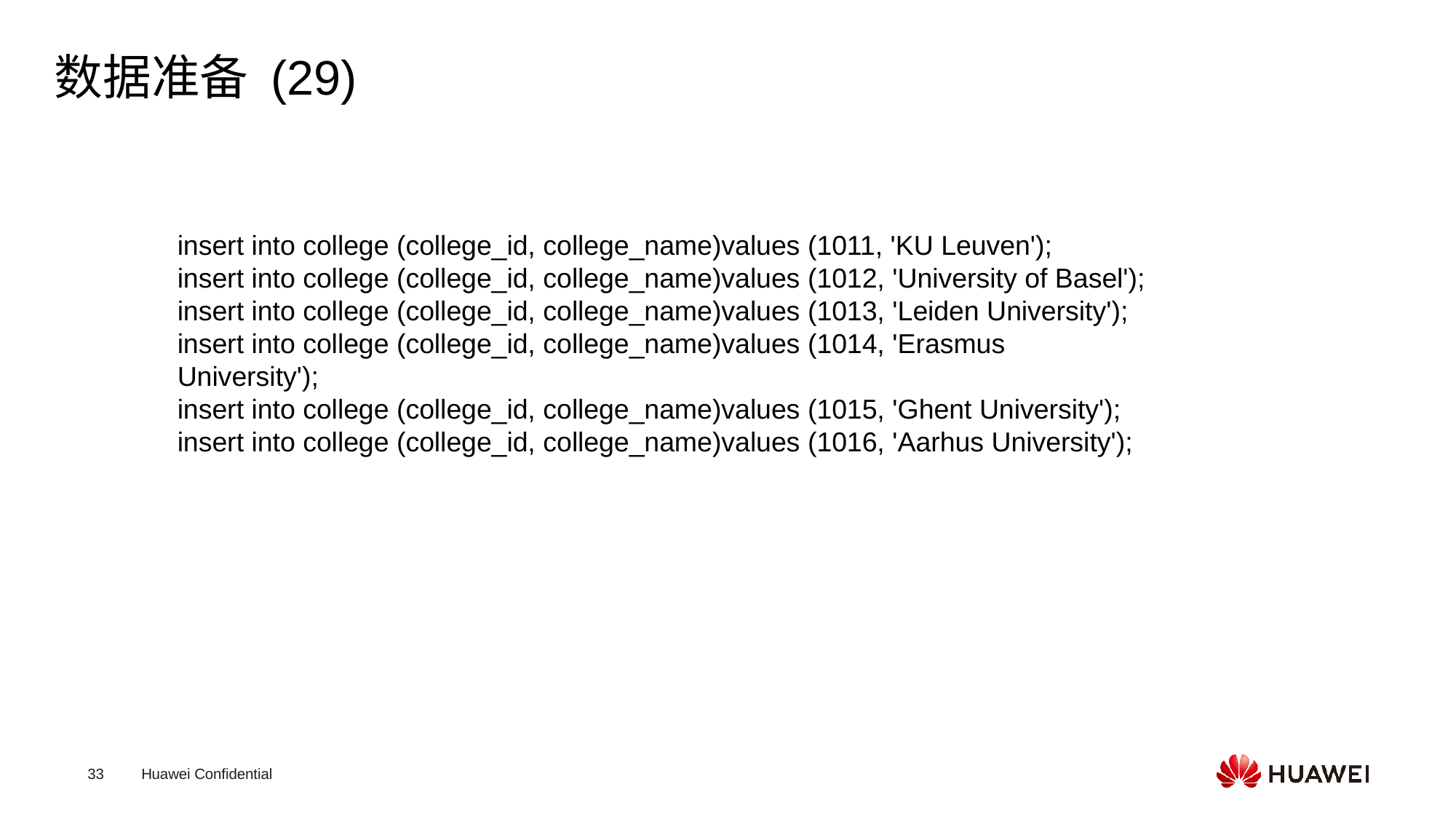

# 数据准备 (29)
insert into college (college_id, college_name)values (1011, 'KU Leuven');insert into college (college_id, college_name)values (1012, 'University of Basel');insert into college (college_id, college_name)values (1013, 'Leiden University');insert into college (college_id, college_name)values (1014, 'Erasmus University');insert into college (college_id, college_name)values (1015, 'Ghent University');insert into college (college_id, college_name)values (1016, 'Aarhus University');